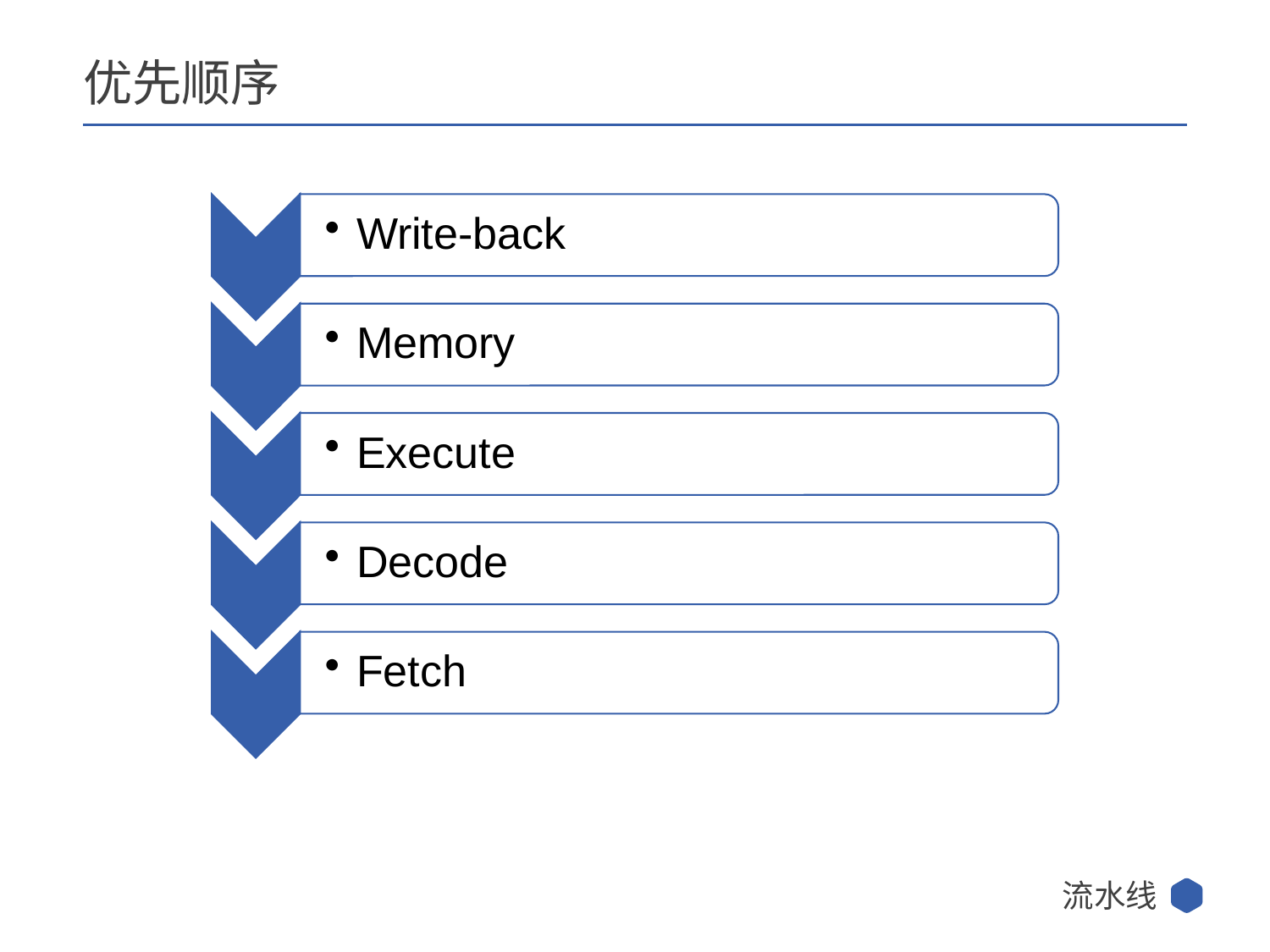

优先顺序

Write-back

Memory

Execute

Decode

Fetch
流水线